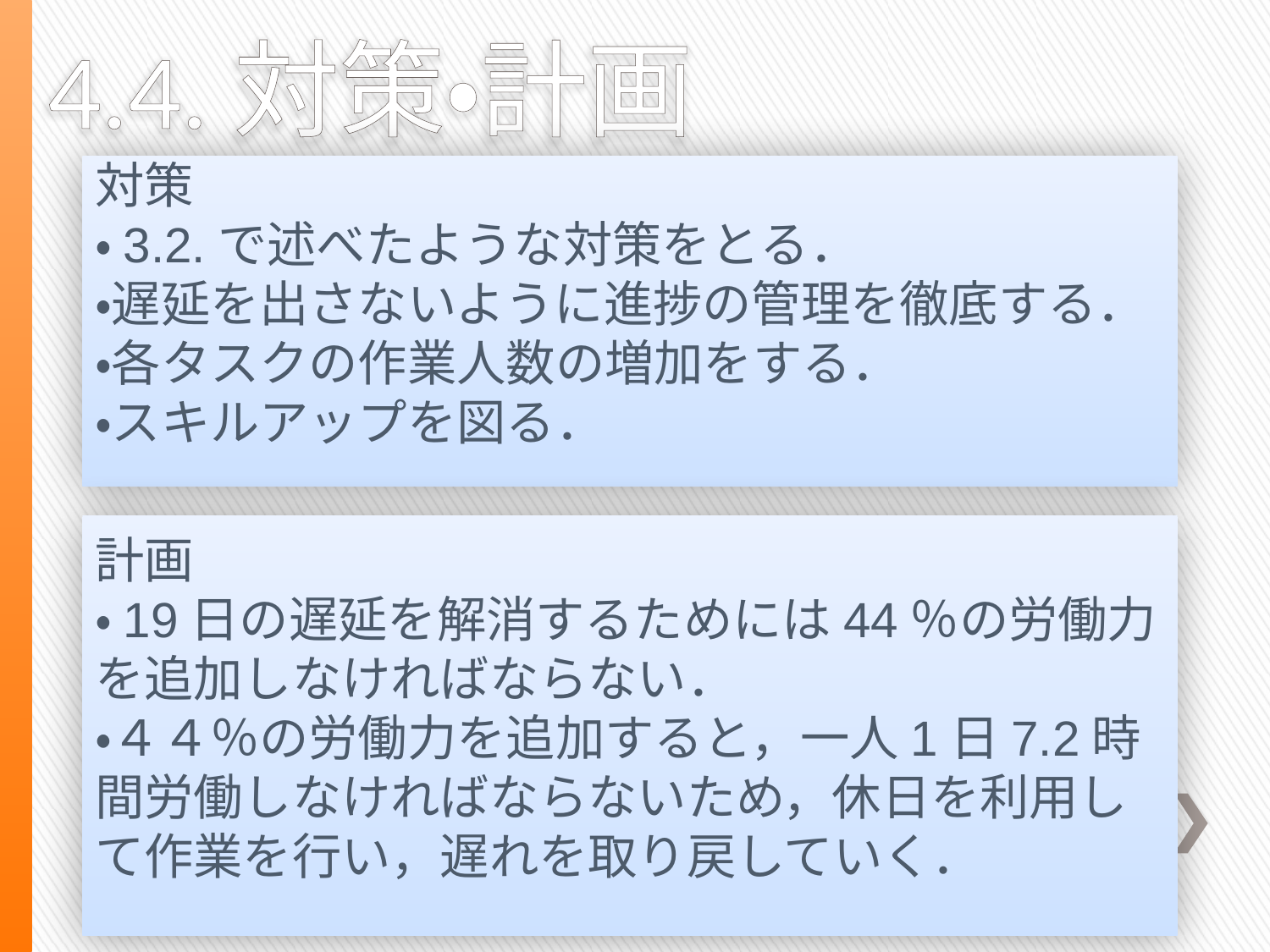

4.4.対策・計画
対策
・3.2.で述べたような対策をとる．
・遅延を出さないように進捗の管理を徹底する．
・各タスクの作業人数の増加をする．
・スキルアップを図る．

計画
・19日の遅延を解消するためには44％の労働力を追加しなければならない．
・４４％の労働力を追加すると，一人1日7.2時間労働しなければならないため，休日を利用して作業を行い，遅れを取り戻していく．